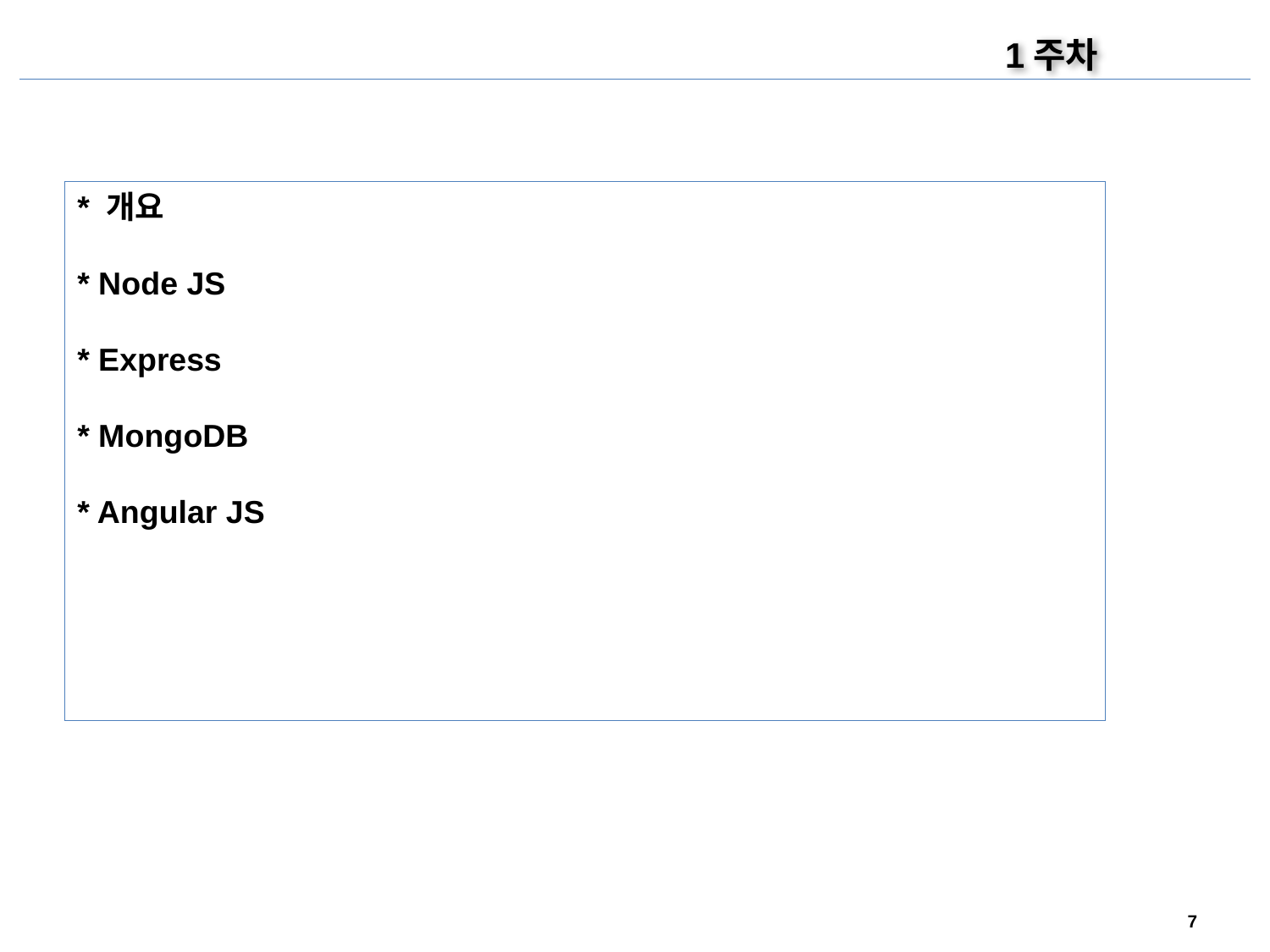

1주차
* 개요

* Node JS

* Express

* MongoDB

* Angular JS